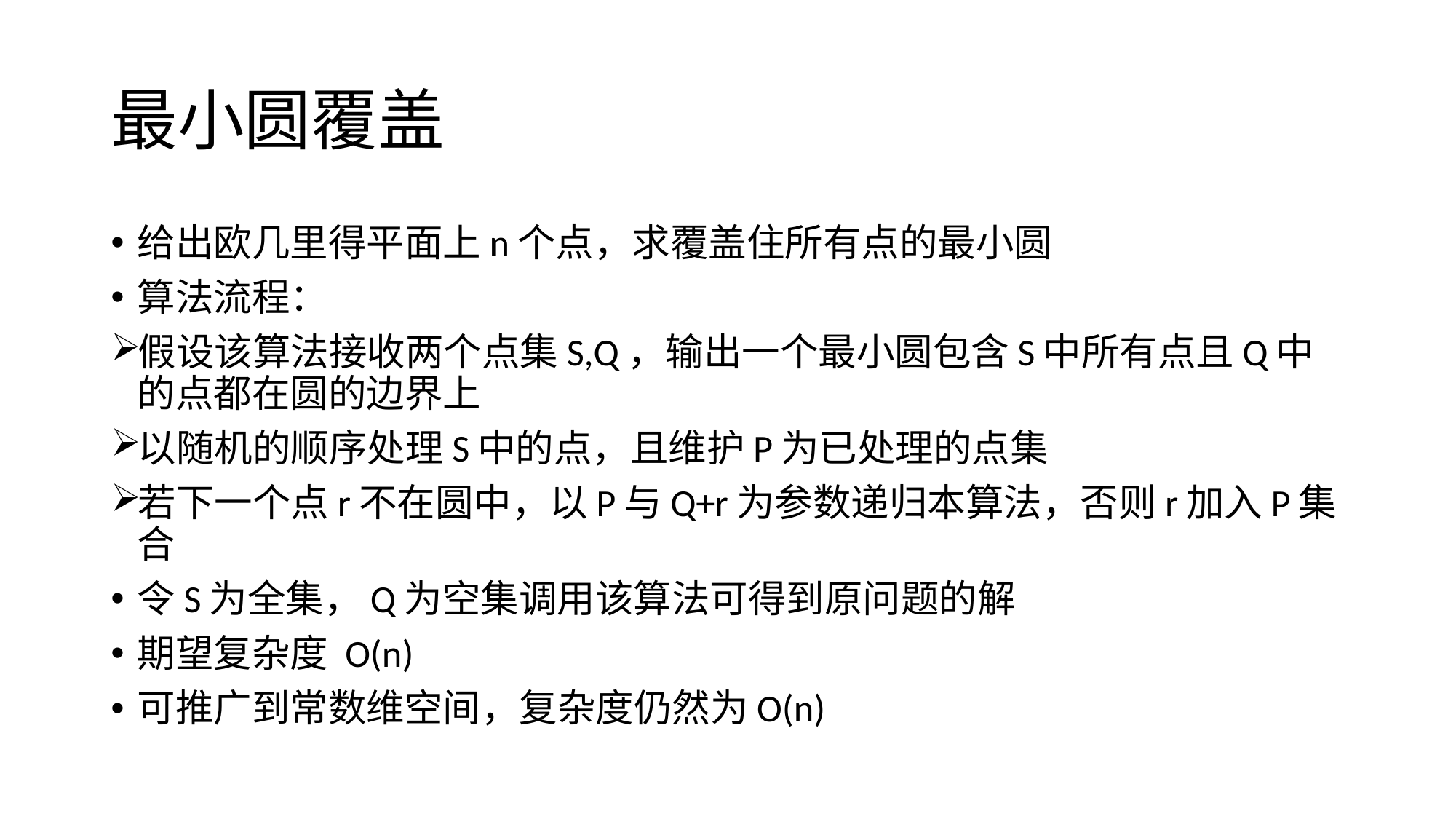

# 最小圆覆盖
给出欧几里得平面上n个点，求覆盖住所有点的最小圆
算法流程：
假设该算法接收两个点集S,Q，输出一个最小圆包含S中所有点且Q中的点都在圆的边界上
以随机的顺序处理S中的点，且维护P为已处理的点集
若下一个点r不在圆中，以P与Q+r为参数递归本算法，否则r加入P集合
令S为全集，Q为空集调用该算法可得到原问题的解
期望复杂度 O(n)
可推广到常数维空间，复杂度仍然为O(n)